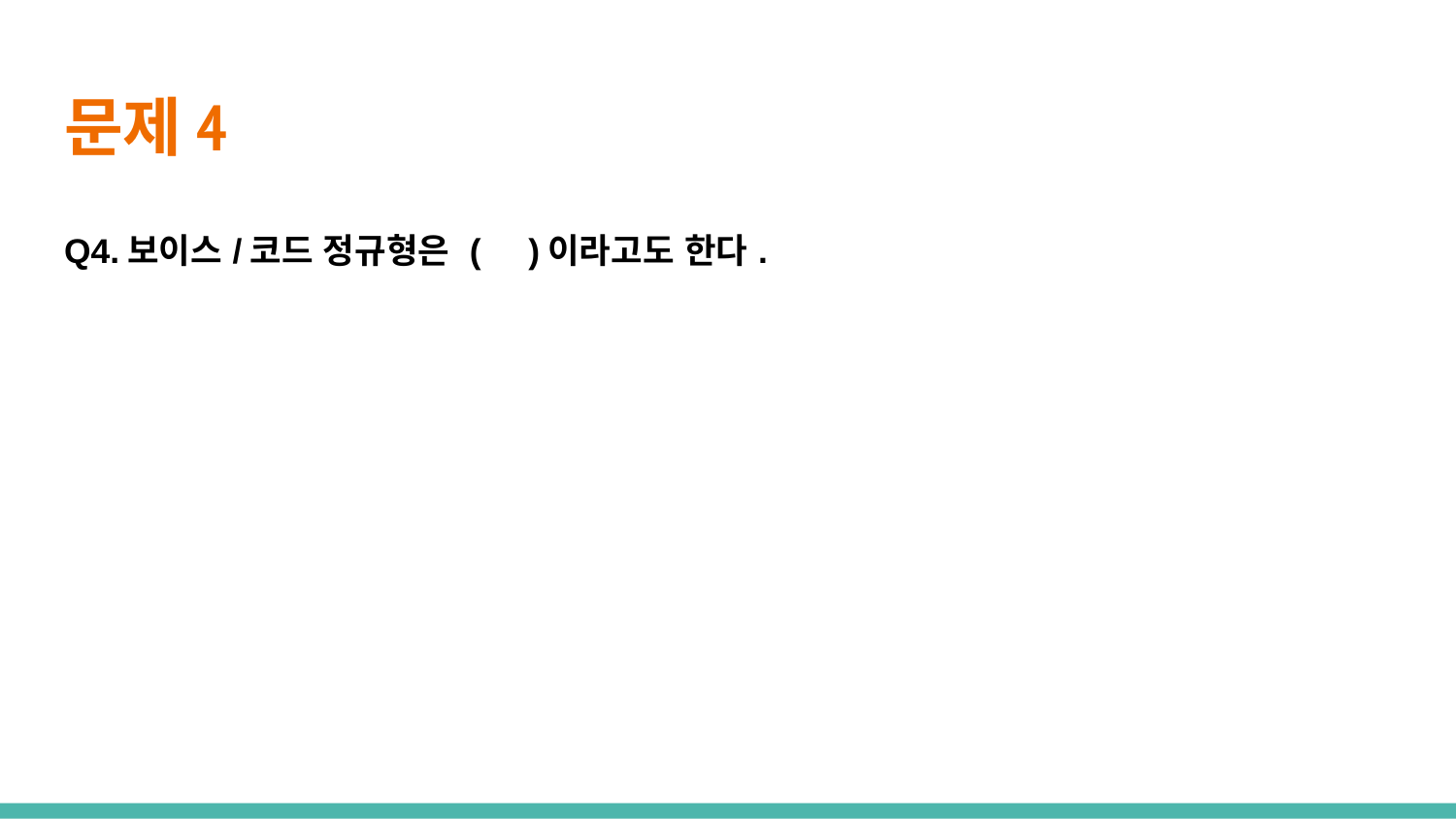

# 문제4
Q4.보이스/코드 정규형은 (     )이라고도 한다.